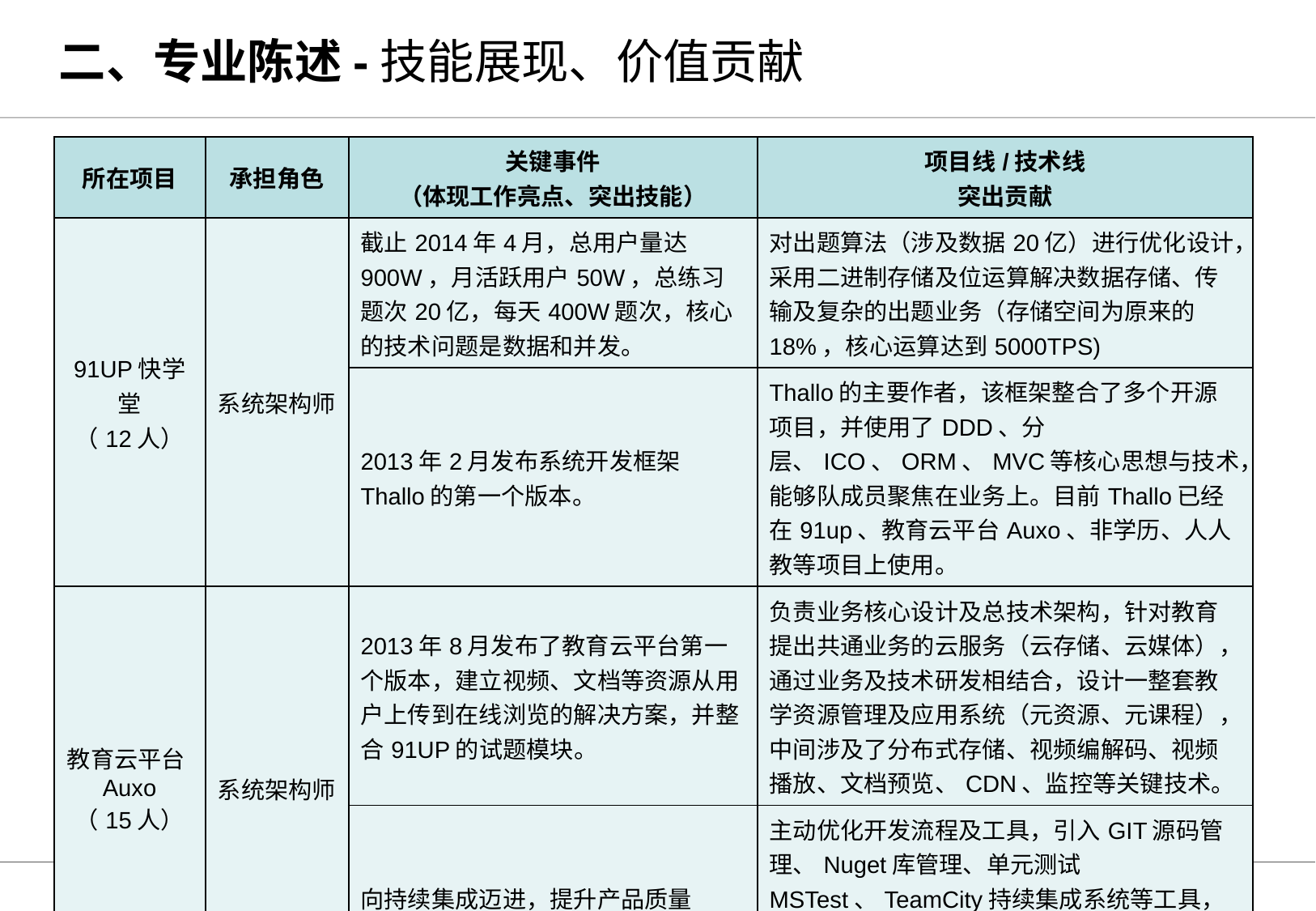

# 二、专业陈述-技能展现、价值贡献
| 所在项目 | 承担角色 | 关键事件 （体现工作亮点、突出技能） | 项目线/技术线 突出贡献 |
| --- | --- | --- | --- |
| 91UP快学堂 （12人） | 系统架构师 | 截止2014年4月，总用户量达900W，月活跃用户50W，总练习题次20亿，每天400W题次，核心的技术问题是数据和并发。 | 对出题算法（涉及数据20亿）进行优化设计，采用二进制存储及位运算解决数据存储、传输及复杂的出题业务（存储空间为原来的18%，核心运算达到5000TPS) |
|  |  | 2013年2月发布系统开发框架Thallo的第一个版本。 | Thallo的主要作者，该框架整合了多个开源项目，并使用了DDD、分层、ICO、ORM、MVC等核心思想与技术，能够队成员聚焦在业务上。目前Thallo已经在91up、教育云平台Auxo、非学历、人人教等项目上使用。 |
| 教育云平台Auxo （15人） | 系统架构师 | 2013年8月发布了教育云平台第一个版本，建立视频、文档等资源从用户上传到在线浏览的解决方案，并整合91UP的试题模块。 | 负责业务核心设计及总技术架构，针对教育提出共通业务的云服务（云存储、云媒体），通过业务及技术研发相结合，设计一整套教学资源管理及应用系统（元资源、元课程），中间涉及了分布式存储、视频编解码、视频播放、文档预览、CDN、监控等关键技术。 |
|  |  | 向持续集成迈进，提升产品质量 | 主动优化开发流程及工具，引入GIT源码管理、Nuget库管理、单元测试MSTest、TeamCity持续集成系统等工具，提升需求响应速度及开发质量，目前这些工具都在做实践尝试，并且取得了一定的效果。 |
4
备注：此页不足填写可自行加页